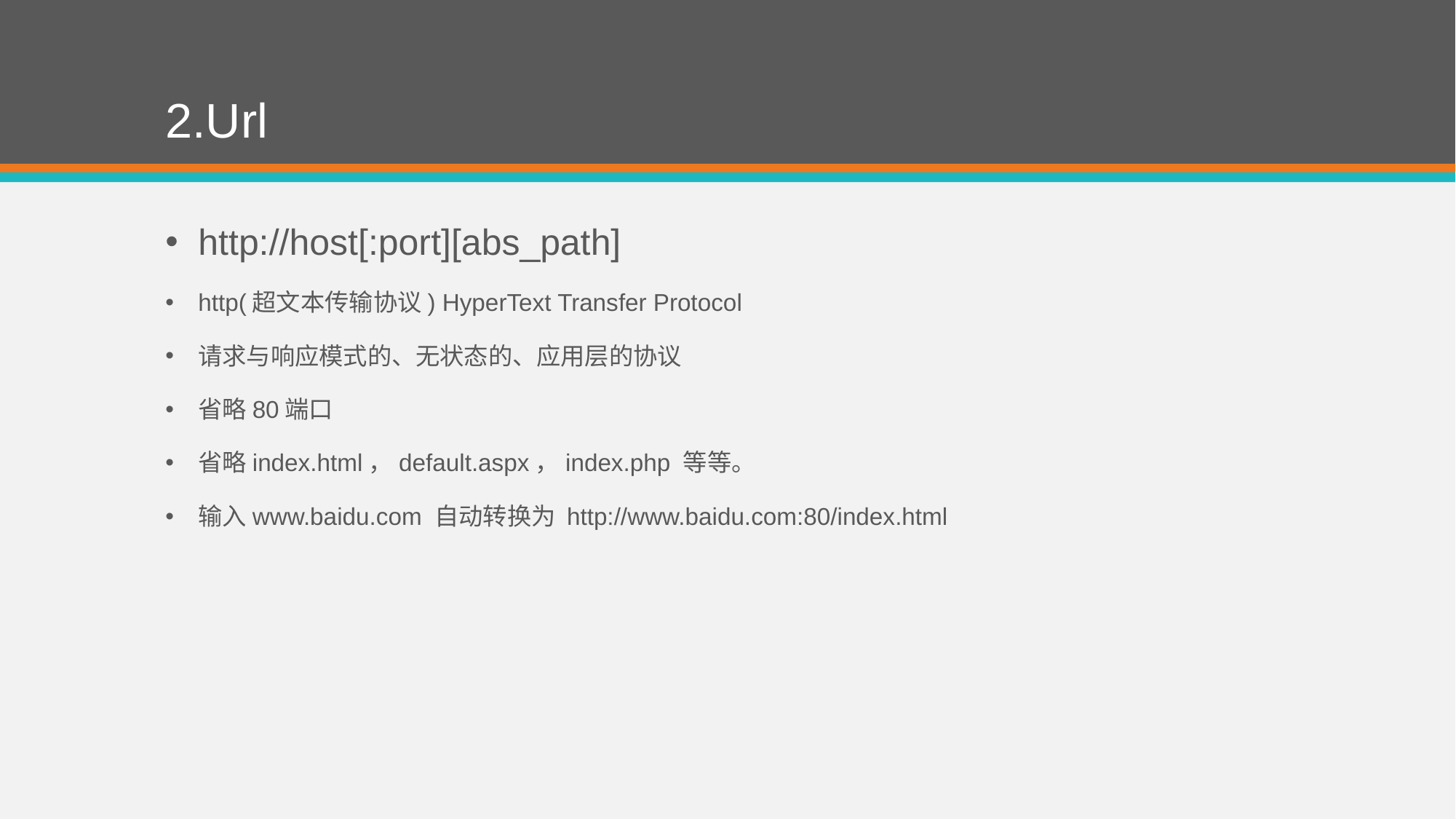

# 2.Url
http://host[:port][abs_path]
http(超文本传输协议) HyperText Transfer Protocol
请求与响应模式的、无状态的、应用层的协议
省略80端口
省略index.html，default.aspx，index.php 等等。
输入www.baidu.com 自动转换为 http://www.baidu.com:80/index.html